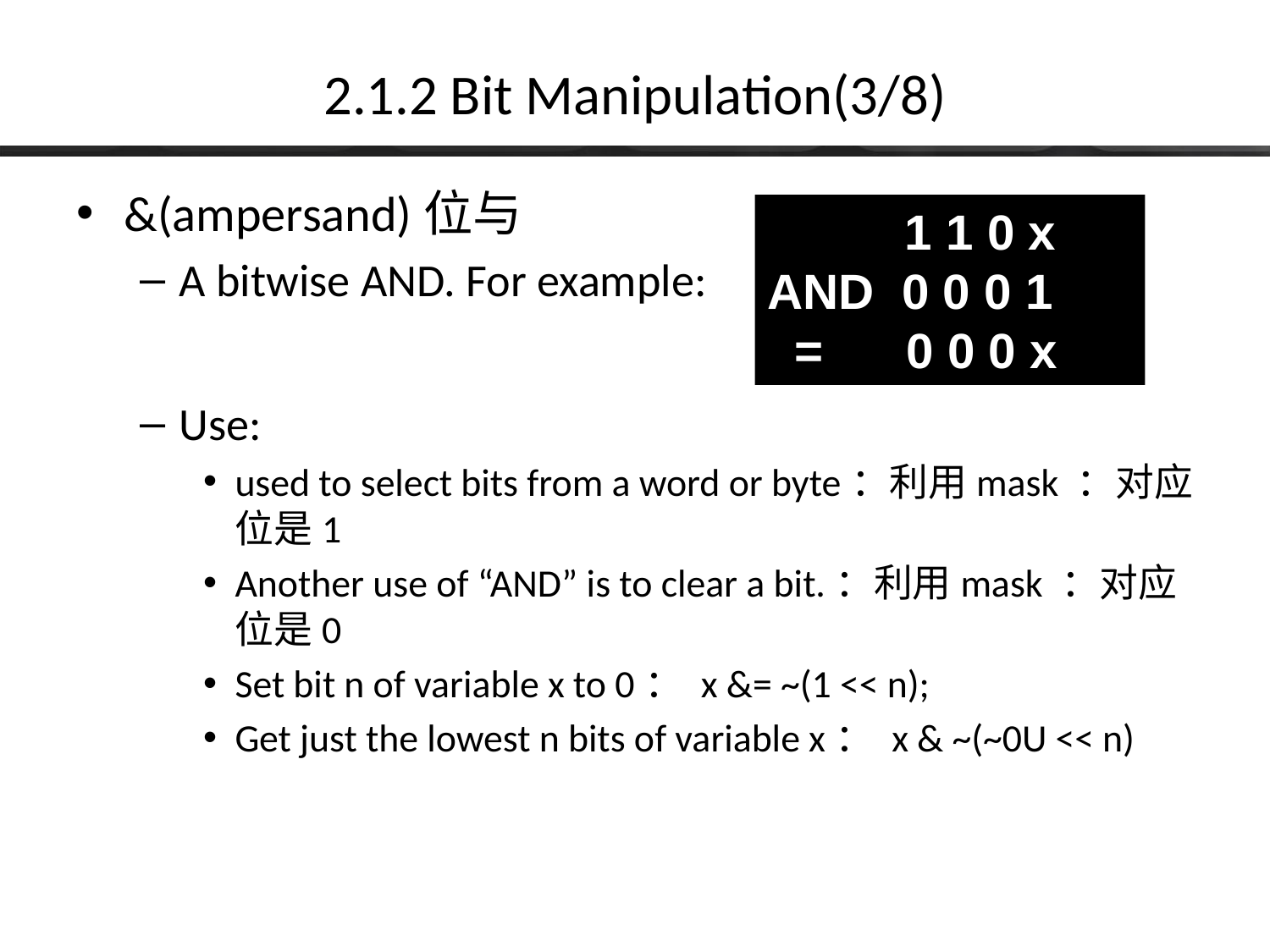

# 2.1.2 Bit Manipulation(3/8)
&(ampersand)位与
A bitwise AND. For example:

Use:
used to select bits from a word or byte：利用mask ：对应位是1
Another use of “AND” is to clear a bit.：利用mask ：对应位是0
Set bit n of variable x to 0： x &= ~(1 << n);
Get just the lowest n bits of variable x： x & ~(~0U << n)
          1 1 0 x
AND  0 0 0 1
  =      0 0 0 x
20